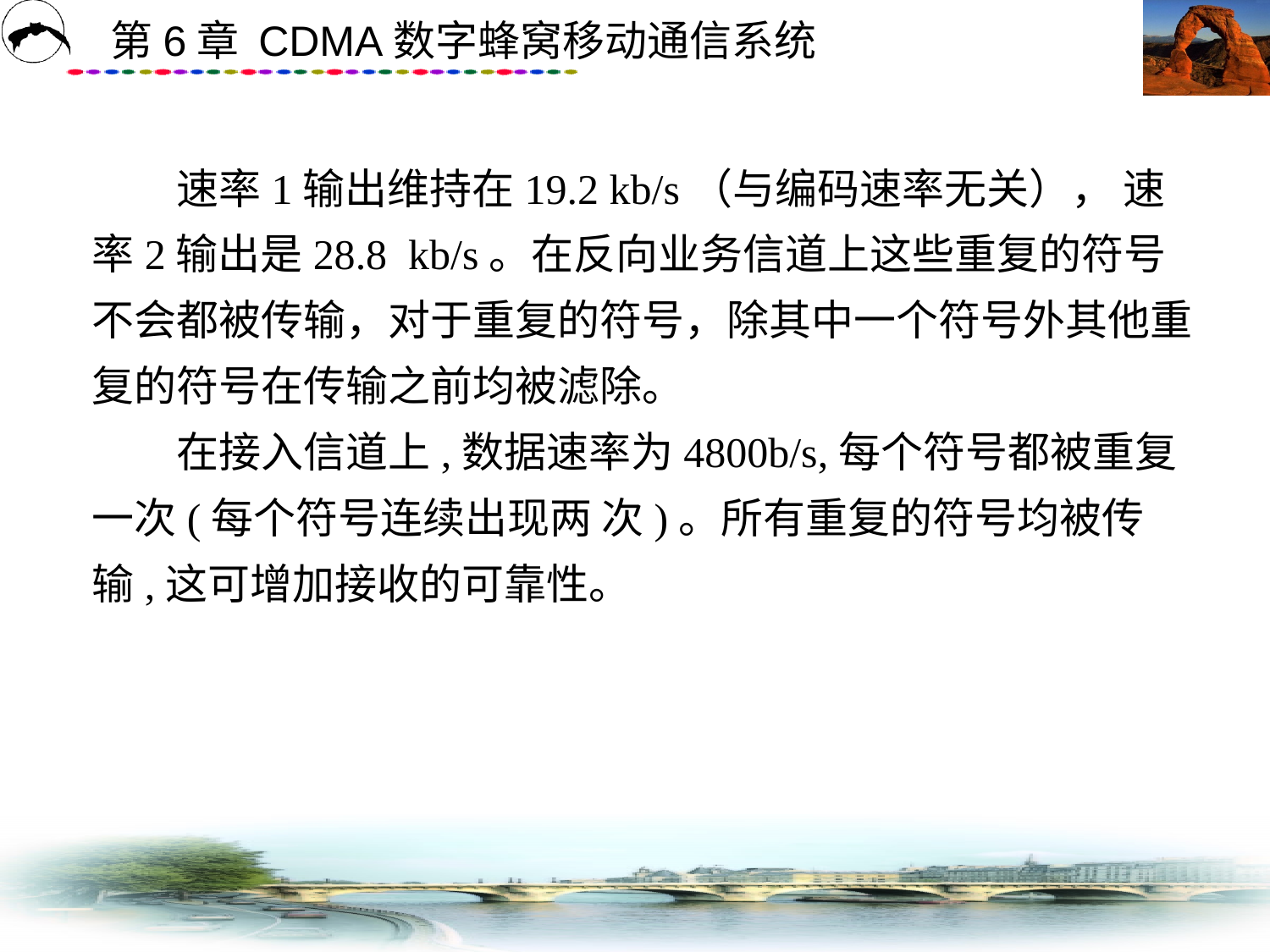

# 速率1输出维持在19.2 kb/s（与编码速率无关）， 速率2输出是28.8  kb/s。在反向业务信道上这些重复的符号不会都被传输，对于重复的符号，除其中一个符号外其他重复的符号在传输之前均被滤除。 　　在接入信道上,数据速率为4800b/s,每个符号都被重复一次(每个符号连续出现两 次)。所有重复的符号均被传输,这可增加接收的可靠性。